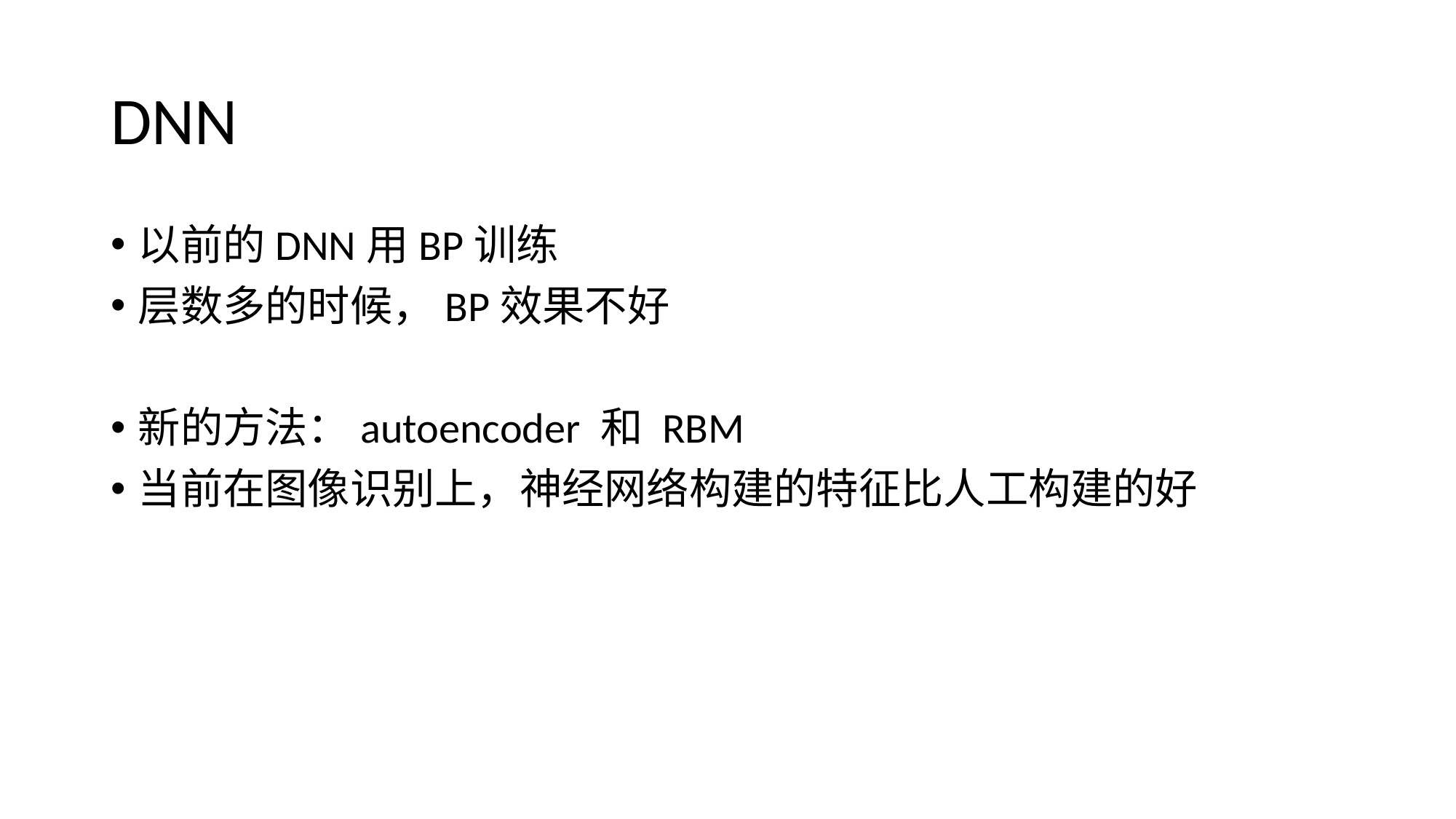

# DNN
以前的DNN用BP训练
层数多的时候，BP效果不好

新的方法：autoencoder 和 RBM
当前在图像识别上，神经网络构建的特征比人工构建的好